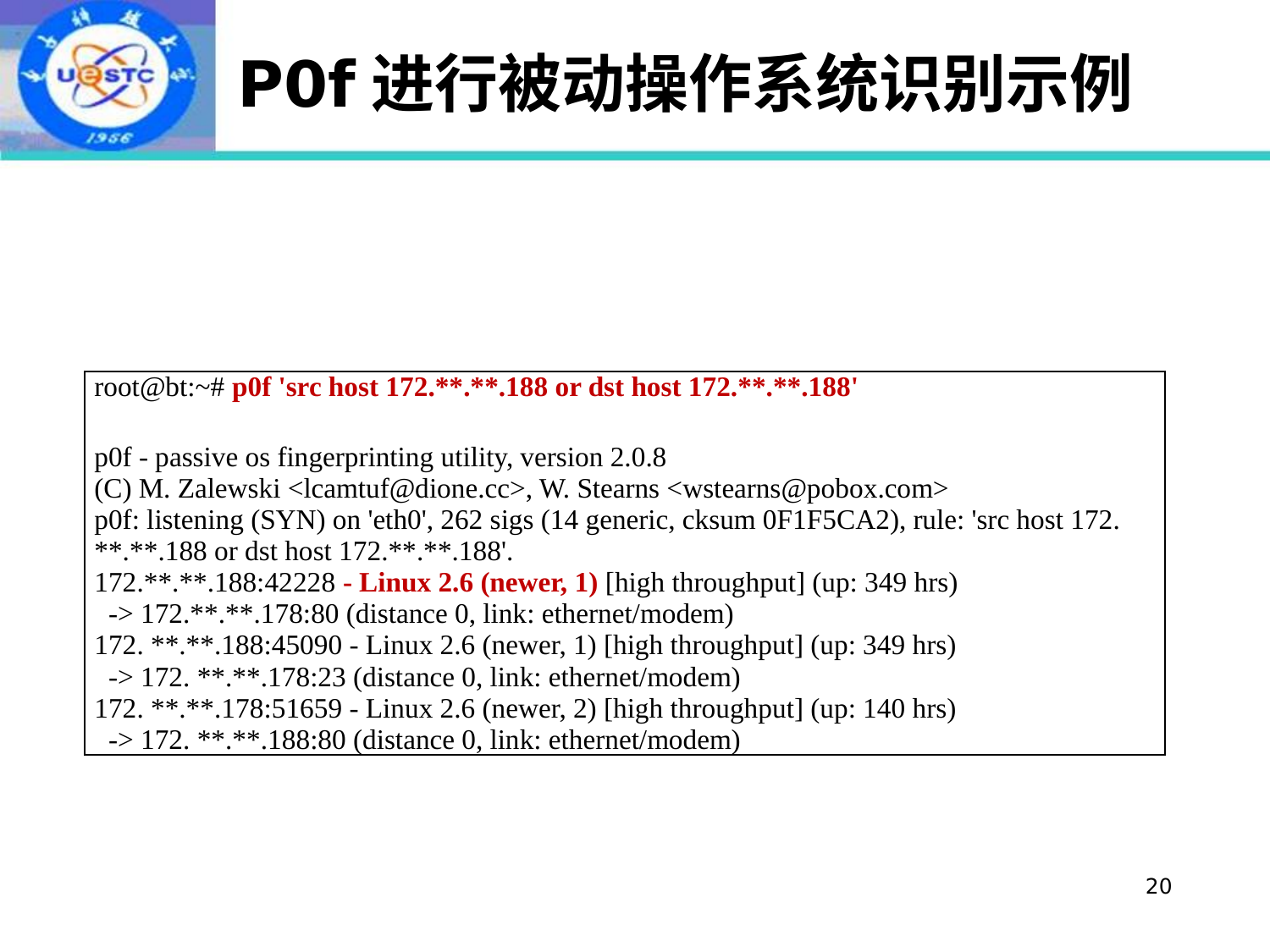

# P0f进行被动操作系统识别示例
| root@bt:~# p0f 'src host 172.\*\*.\*\*.188 or dst host 172.\*\*.\*\*.188' p0f - passive os fingerprinting utility, version 2.0.8 (C) M. Zalewski <lcamtuf@dione.cc>, W. Stearns <wstearns@pobox.com> p0f: listening (SYN) on 'eth0', 262 sigs (14 generic, cksum 0F1F5CA2), rule: 'src host 172. \*\*.\*\*.188 or dst host 172.\*\*.\*\*.188'. 172.\*\*.\*\*.188:42228 - Linux 2.6 (newer, 1) [high throughput] (up: 349 hrs) -> 172.\*\*.\*\*.178:80 (distance 0, link: ethernet/modem) 172. \*\*.\*\*.188:45090 - Linux 2.6 (newer, 1) [high throughput] (up: 349 hrs) -> 172. \*\*.\*\*.178:23 (distance 0, link: ethernet/modem) 172. \*\*.\*\*.178:51659 - Linux 2.6 (newer, 2) [high throughput] (up: 140 hrs) -> 172. \*\*.\*\*.188:80 (distance 0, link: ethernet/modem) |
| --- |
20